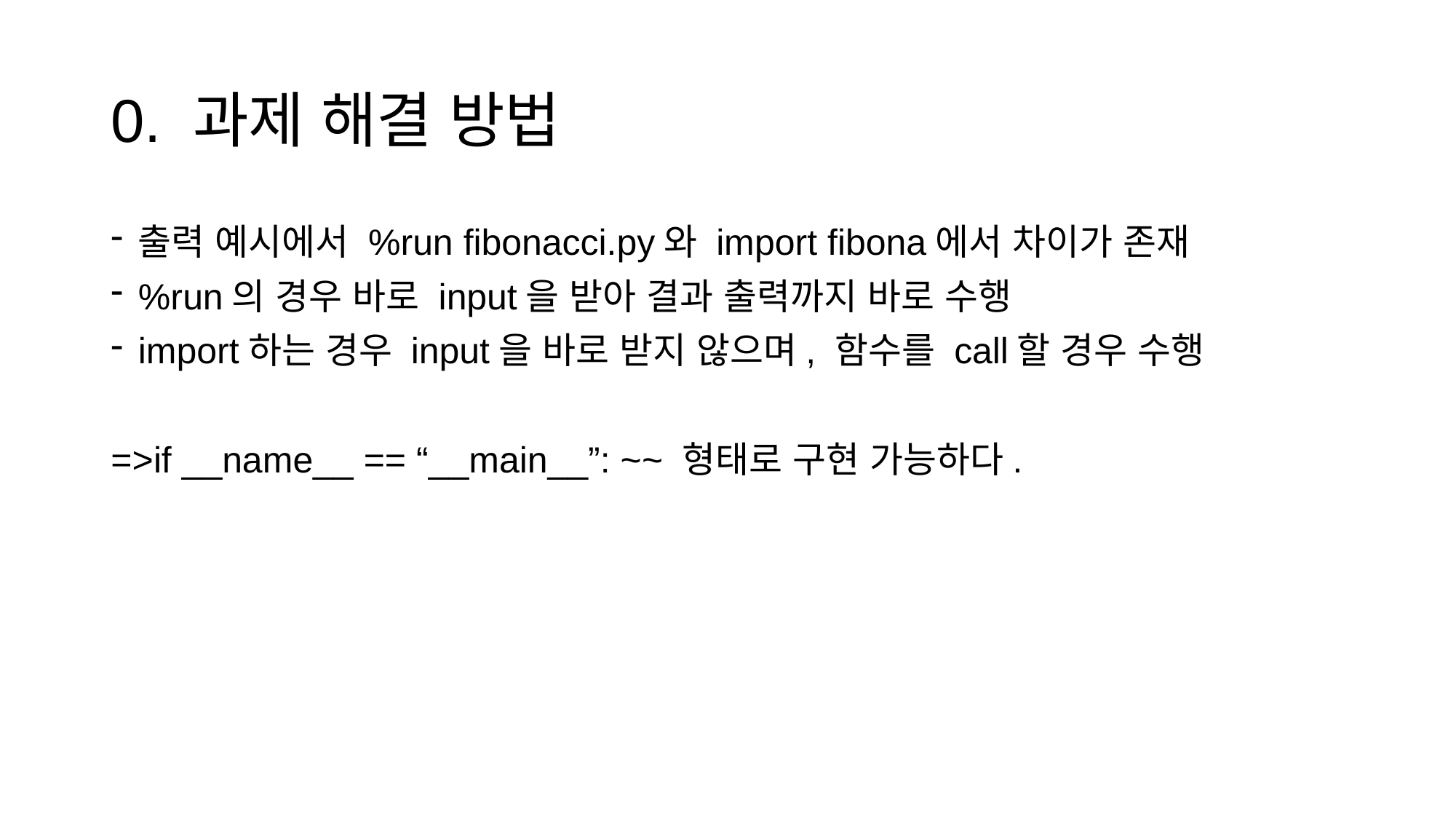

# 0. 과제 해결 방법
출력 예시에서 %run fibonacci.py와 import fibona에서 차이가 존재
%run의 경우 바로 input을 받아 결과 출력까지 바로 수행
import하는 경우 input을 바로 받지 않으며, 함수를 call할 경우 수행

=>if __name__ == “__main__”: ~~ 형태로 구현 가능하다.